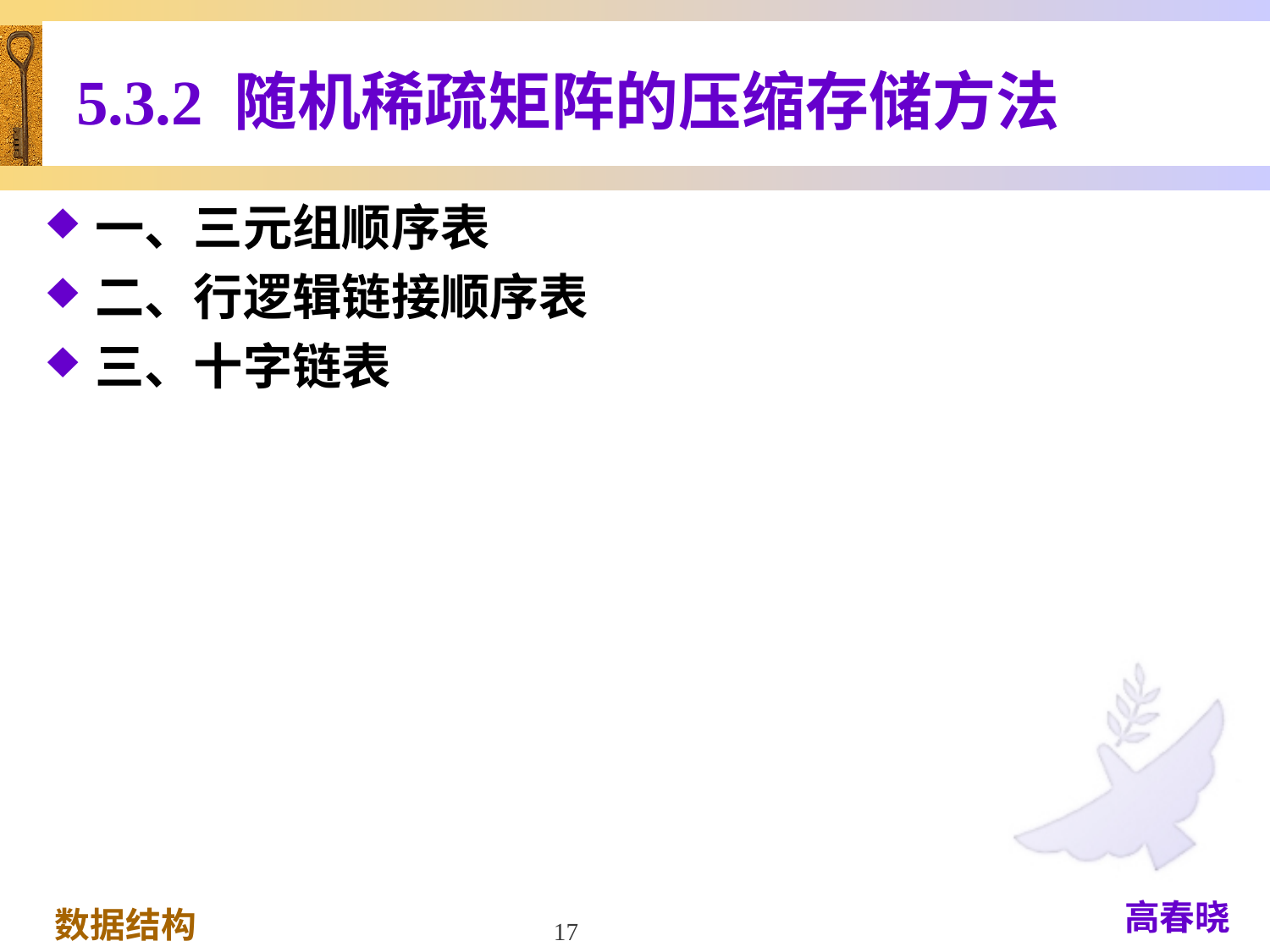

# 5.3.2 随机稀疏矩阵的压缩存储方法
一、三元组顺序表
二、行逻辑链接顺序表
三、十字链表

17